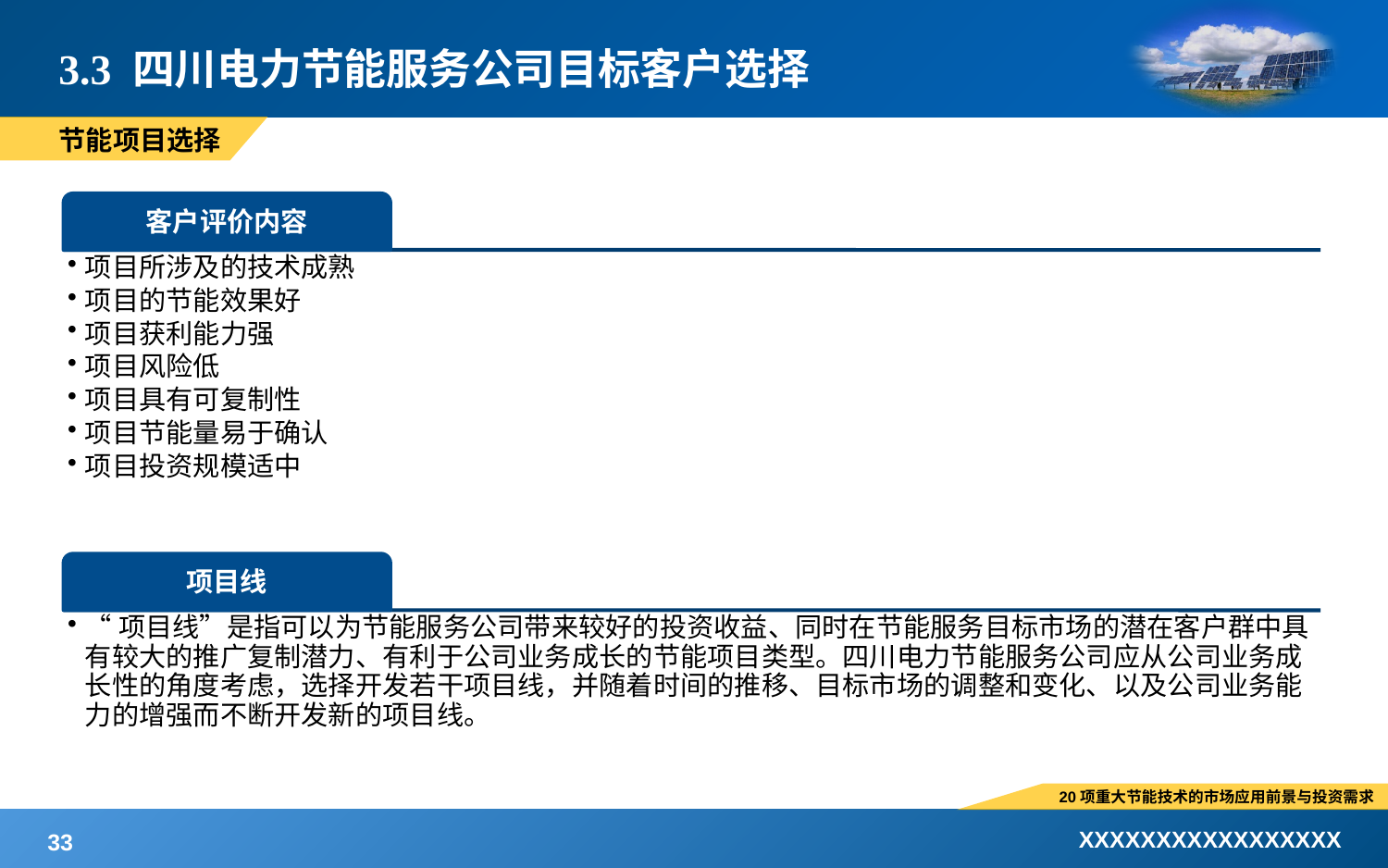

# 3.3 四川电力节能服务公司目标客户选择
 节能项目选择

客户评价内容
项目所涉及的技术成熟
项目的节能效果好
项目获利能力强
项目风险低
项目具有可复制性
项目节能量易于确认
项目投资规模适中

项目线
“项目线”是指可以为节能服务公司带来较好的投资收益、同时在节能服务目标市场的潜在客户群中具有较大的推广复制潜力、有利于公司业务成长的节能项目类型。四川电力节能服务公司应从公司业务成长性的角度考虑，选择开发若干项目线，并随着时间的推移、目标市场的调整和变化、以及公司业务能力的增强而不断开发新的项目线。
20项重大节能技术的市场应用前景与投资需求